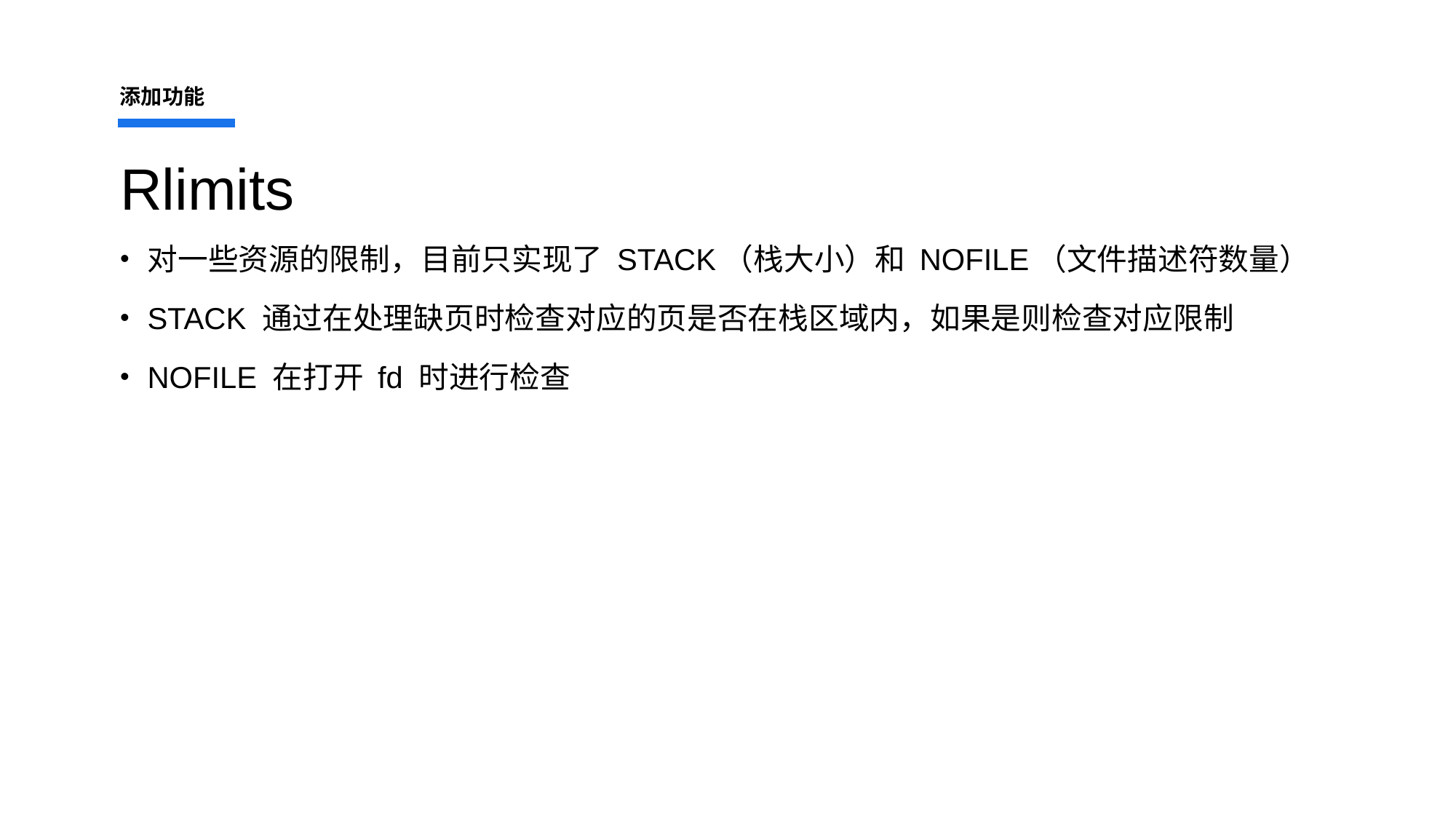

添加功能
# Rlimits
对一些资源的限制，目前只实现了 STACK（栈大小）和 NOFILE（文件描述符数量）
STACK 通过在处理缺页时检查对应的页是否在栈区域内，如果是则检查对应限制
NOFILE 在打开 fd 时进行检查
20